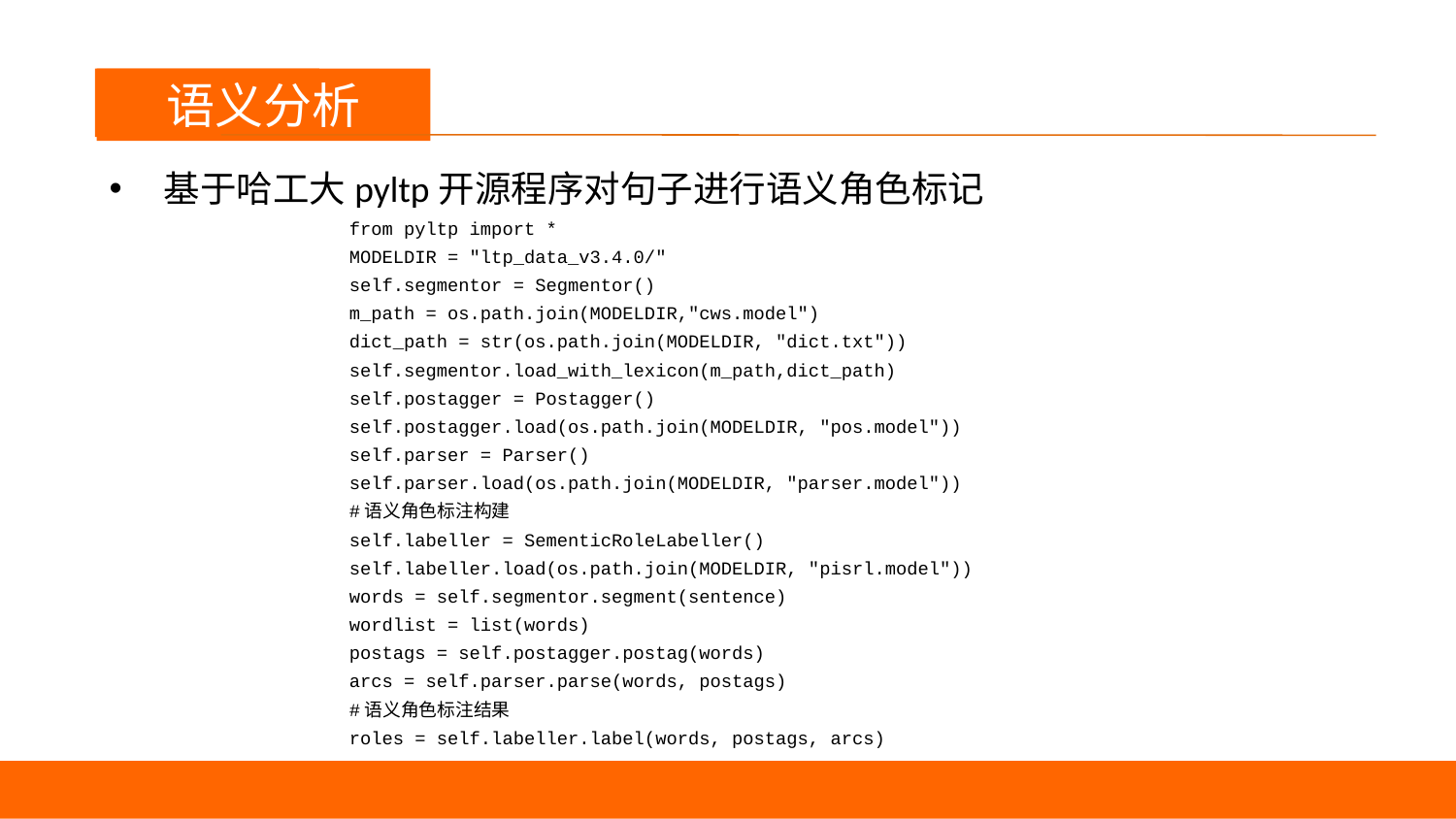

语义分析
基于哈工大pyltp开源程序对句子进行语义角色标记
from pyltp import *
MODELDIR = "ltp_data_v3.4.0/"
self.segmentor = Segmentor()
m_path = os.path.join(MODELDIR,"cws.model")
dict_path = str(os.path.join(MODELDIR, "dict.txt"))
self.segmentor.load_with_lexicon(m_path,dict_path)
self.postagger = Postagger()
self.postagger.load(os.path.join(MODELDIR, "pos.model"))
self.parser = Parser()
self.parser.load(os.path.join(MODELDIR, "parser.model"))
#语义角色标注构建
self.labeller = SementicRoleLabeller()
self.labeller.load(os.path.join(MODELDIR, "pisrl.model"))
words = self.segmentor.segment(sentence)
wordlist = list(words)
postags = self.postagger.postag(words)
arcs = self.parser.parse(words, postags)
#语义角色标注结果
roles = self.labeller.label(words, postags, arcs)